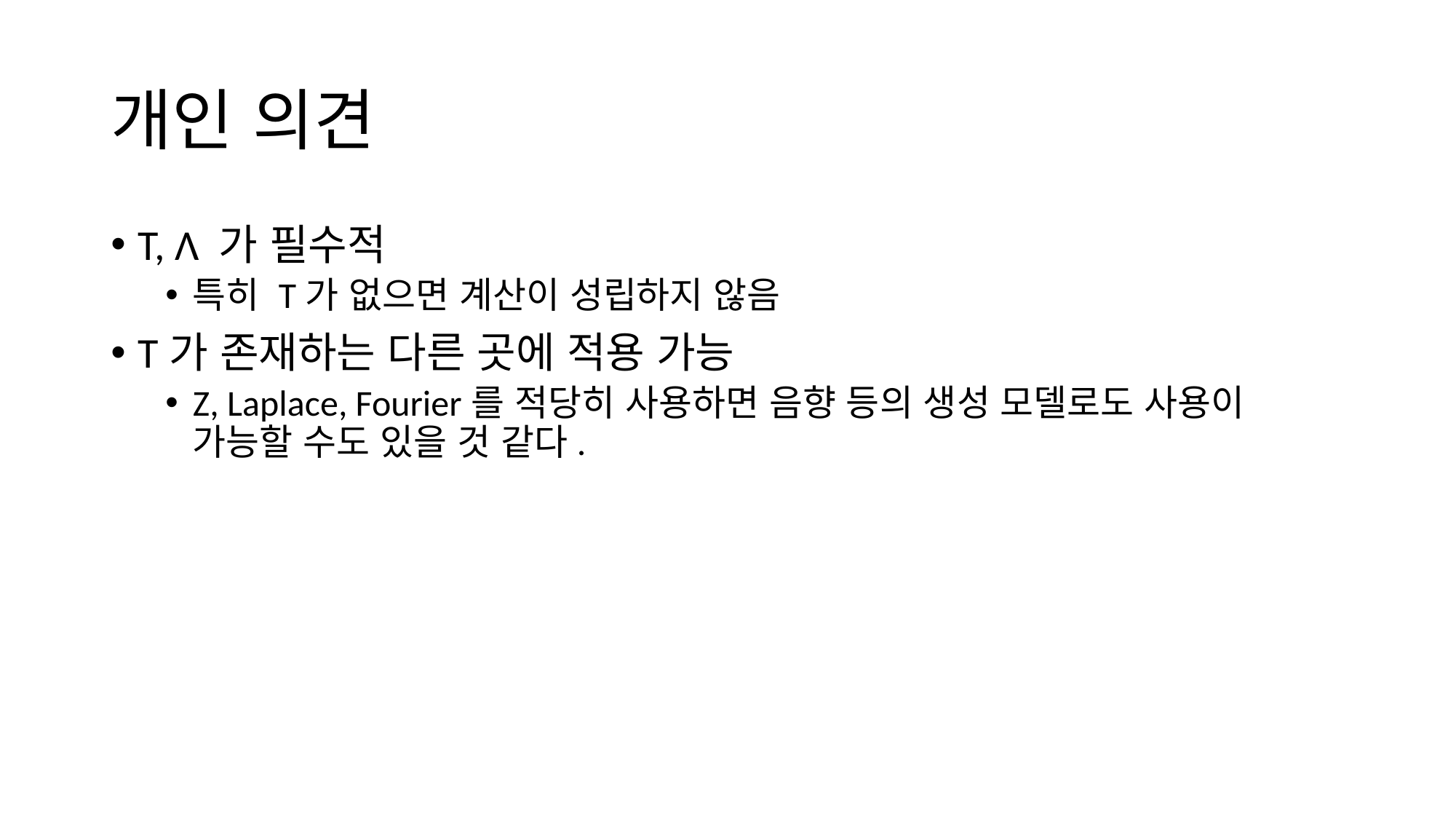

# 개인 의견
T, Λ 가 필수적
특히 T가 없으면 계산이 성립하지 않음
T가 존재하는 다른 곳에 적용 가능
Z, Laplace, Fourier를 적당히 사용하면 음향 등의 생성 모델로도 사용이 가능할 수도 있을 것 같다.